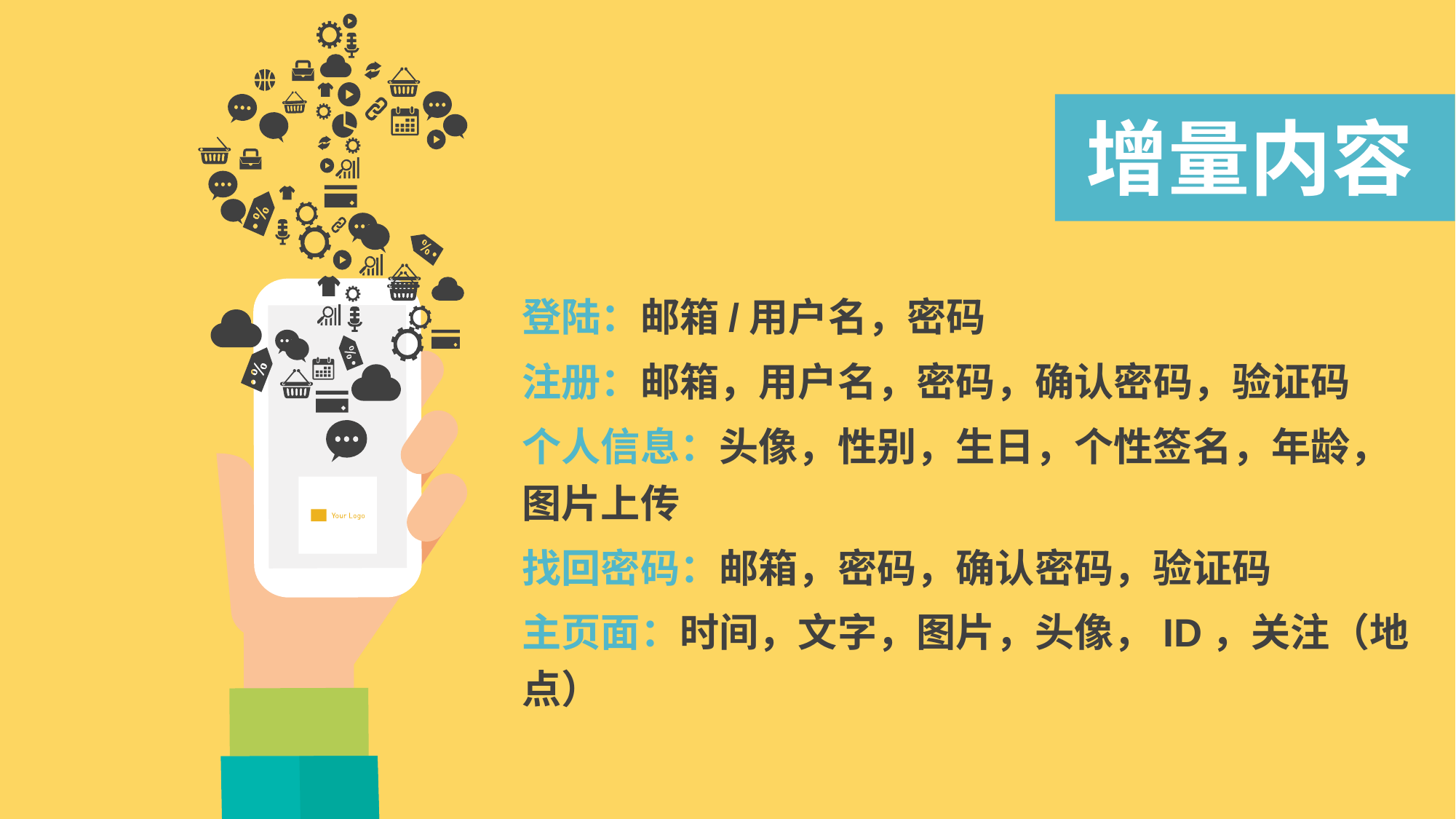

增量内容

登陆：邮箱/用户名，密码
注册：邮箱，用户名，密码，确认密码，验证码
个人信息：头像，性别，生日，个性签名，年龄，图片上传
找回密码：邮箱，密码，确认密码，验证码
主页面：时间，文字，图片，头像，ID，关注（地点）